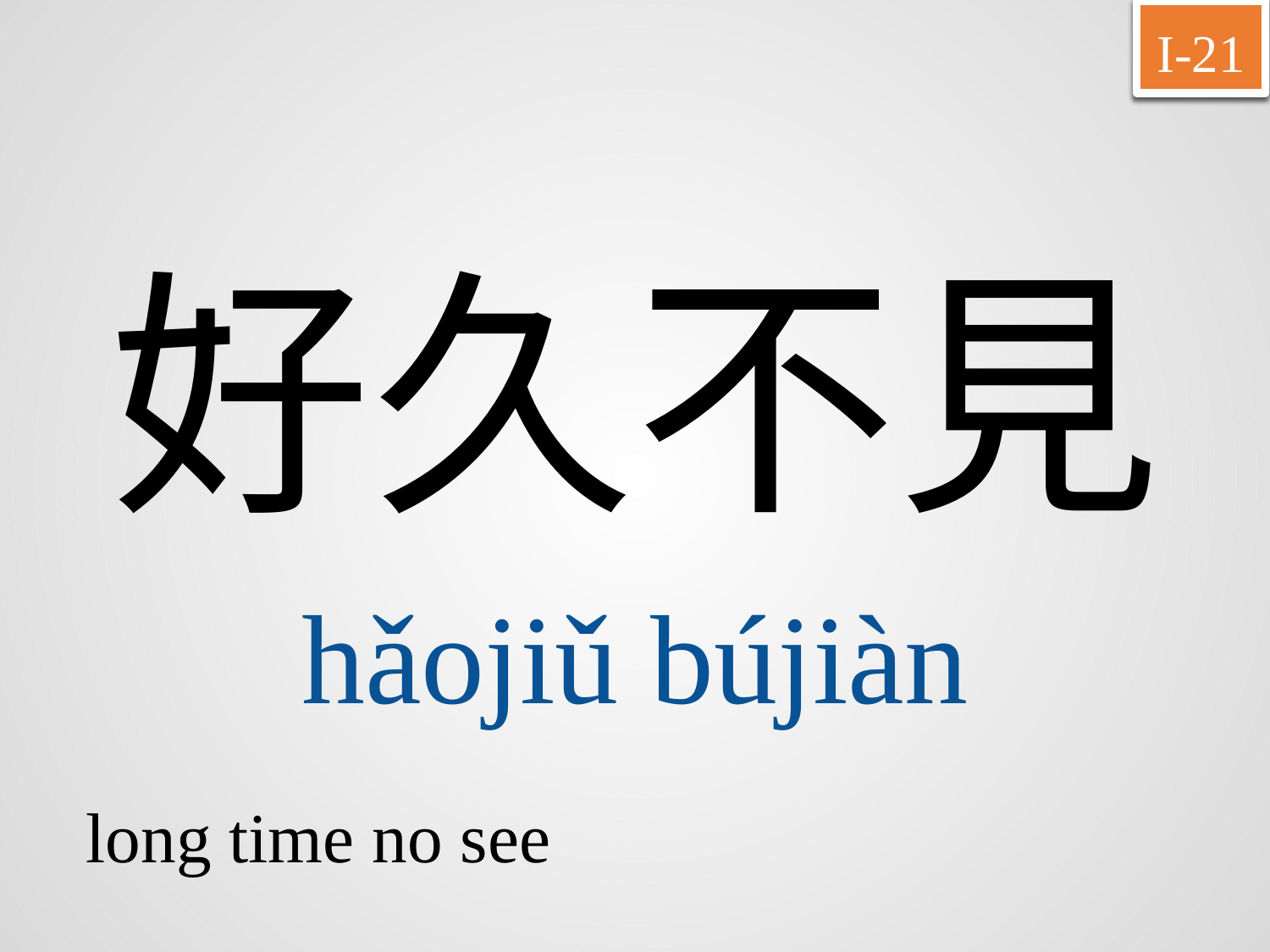

I-21
好久不見
hǎojiǔ	bújiàn
long time no see